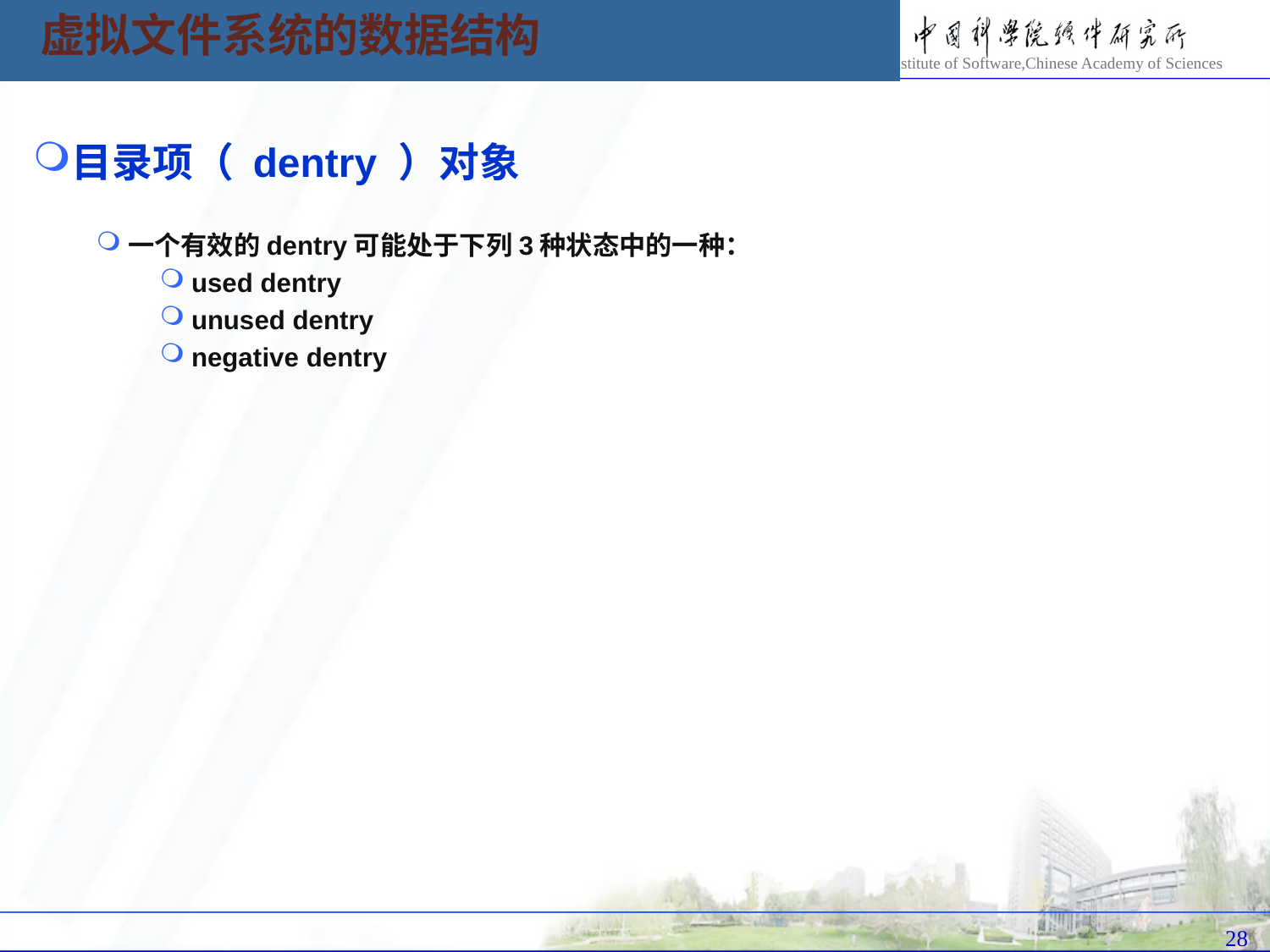

虚拟文件系统的数据结构
目录项（ dentry ）对象

一个有效的dentry可能处于下列3种状态中的一种：
used dentry
unused dentry
negative dentry

28